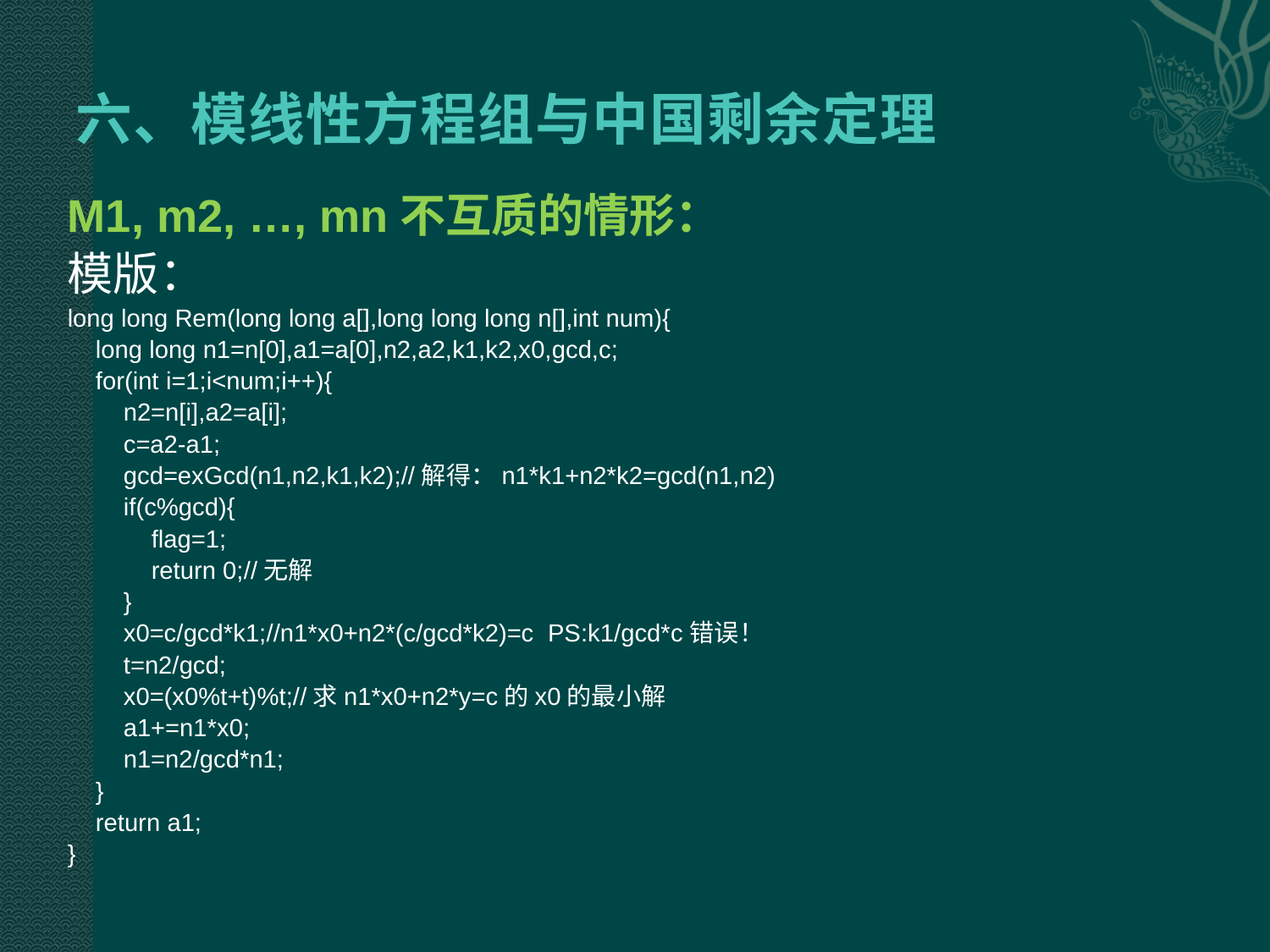

# 六、模线性方程组与中国剩余定理
M1, m2, …, mn不互质的情形：
模版：
long long Rem(long long a[],long long long n[],int num){
    long long n1=n[0],a1=a[0],n2,a2,k1,k2,x0,gcd,c;
    for(int i=1;i<num;i++){
        n2=n[i],a2=a[i];
        c=a2-a1;
        gcd=exGcd(n1,n2,k1,k2);//解得：n1*k1+n2*k2=gcd(n1,n2)
        if(c%gcd){
            flag=1;
            return 0;//无解
        }
        x0=c/gcd*k1;//n1*x0+n2*(c/gcd*k2)=c  PS:k1/gcd*c错误！
        t=n2/gcd;
        x0=(x0%t+t)%t;//求n1*x0+n2*y=c的x0的最小解
        a1+=n1*x0;
        n1=n2/gcd*n1;
    }
    return a1;
}